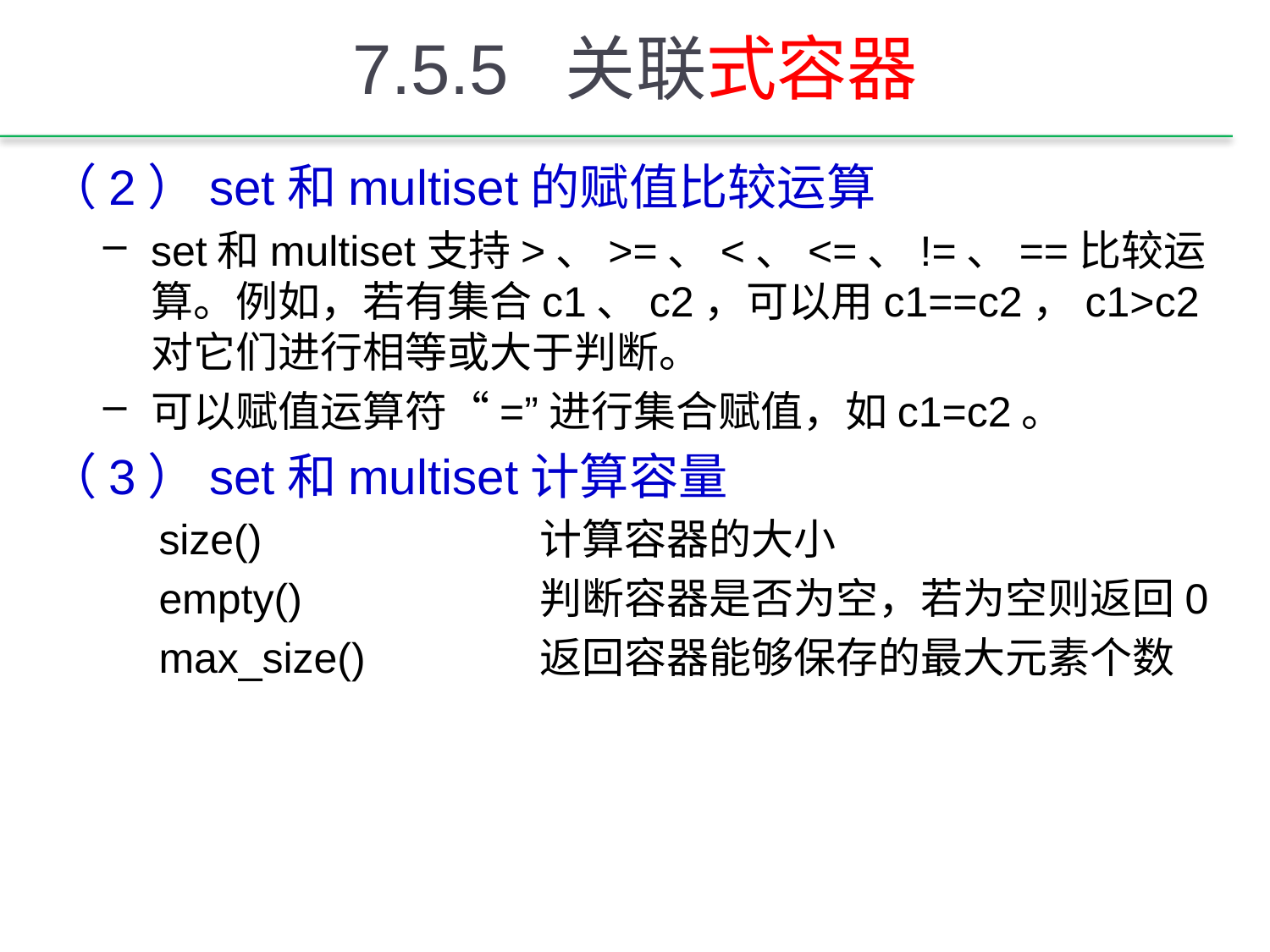

# 7.5.5  关联式容器
（2）set和multiset的赋值比较运算
set和multiset支持>、>=、<、<=、!=、==比较运算。例如，若有集合c1、c2，可以用c1==c2，c1>c2对它们进行相等或大于判断。
可以赋值运算符“=”进行集合赋值，如c1=c2。
（3）set和multiset计算容量
size()    		计算容器的大小
empty()		判断容器是否为空，若为空则返回0
max_size()		返回容器能够保存的最大元素个数